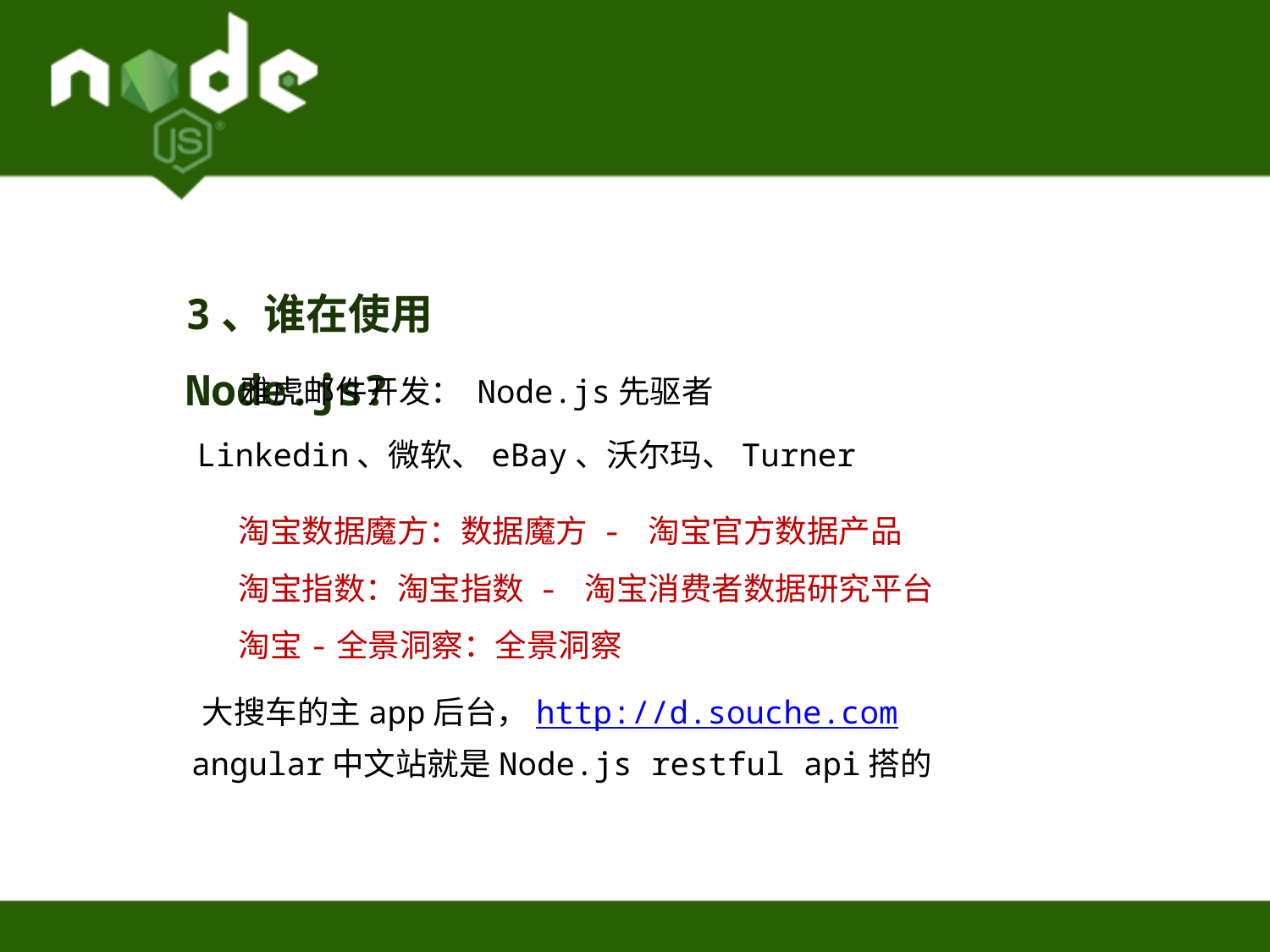

3、谁在使用Node.js?
雅虎邮件开发： Node.js先驱者
Linkedin、微软、eBay、沃尔玛、Turner
淘宝数据魔方：数据魔方 - 淘宝官方数据产品
淘宝指数：淘宝指数 - 淘宝消费者数据研究平台
淘宝-全景洞察：全景洞察
大搜车的主app后台，http://d.souche.com
angular中文站就是Node.js restful api搭的